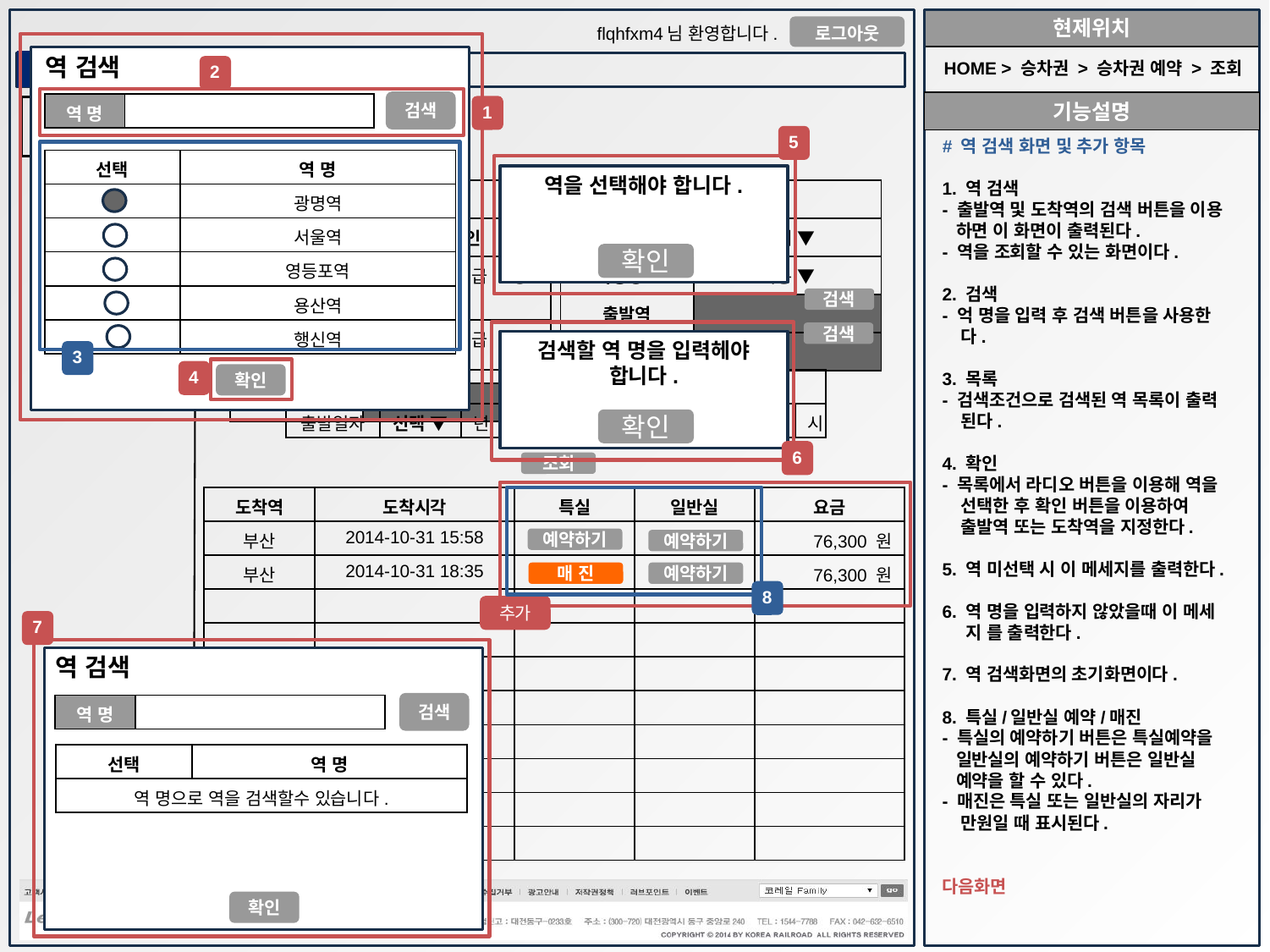

역 검색

HOME > 승차권 > 승차권 예약 > 조회
2

검색
| 역 명 |  |
| --- | --- |
1

HOME > 승차권 > 승차권 예약
승차권
5

# 역 검색 화면 및 추가 항목

1. 역 검색
- 출발역 및 도착역의 검색 버튼을 이용
  하면 이 화면이 출력된다.
- 역을 조회할 수 있는 화면이다.

2. 검색
- 억 명을 입력 후 검색 버튼을 사용한
   다.

3. 목록
- 검색조건으로 검색된 역 목록이 출력
   된다.

4. 확인
- 목록에서 라디오 버튼을 이용해 역을
   선택한 후 확인 버튼을 이용하여
   출발역 또는 도착역을 지정한다.

5. 역 미선택 시 이 메세지를 출력한다.

6. 역 명을 입력하지 않았을때 이 메세
    지 를 출력한다.

7. 역 검색화면의 초기화면이다.

8. 특실/일반실 예약/매진
- 특실의 예약하기 버튼은 특실예약을
  일반실의 예약하기 버튼은 일반실
  예약을 할 수 있다.
- 매진은 특실 또는 일반실의 자리가
   만원일 때 표시된다.

다음화면
승차권 조회

| 선택 | 역 명 |
| --- | --- |
|  | 광명역 |
|  | 서울역 |
|  | 영등포역 |
|  | 용산역 |
|  | 행신역 |

역을 선택해야 합니다.
승차권 예약
| 인원정보 |  |
| --- | --- |
| 일반 | 장애인 |
| 어른 1명 ▼ | 장애 1 - 3 급 0명 ▼ |
| 어린이 0명 ▼ | 장애 4 - 6 급 0명 ▼ |
| 경로 0명 ▼ |  |
| 운행정보 |  |
| --- | --- |
| 열차종류 | 전체 ▼ |
| 여정경로 | 직통 ▼ |
| 출발역 |  |
| 도착역 |  |

승차권 현황

확인

검색

검색

검색할 역 명을 입력헤야 합니다.
3

4

확인
| 날짜 |  |  |  |  |  |  |  |  |
| --- | --- | --- | --- | --- | --- | --- | --- | --- |
| 출발일자 | 선택 ▼ | 년 | 선택 ▼ | 월 | 선택 ▼ | 일 | 선택 ▼ | 시 |
확인
6

조회

| 도착역 | 도착시각 | 특실 | 일반실 | 요금 |
| --- | --- | --- | --- | --- |
| 부산 | 2014-10-31 15:58 |  |  | 76,300 원 |
| 부산 | 2014-10-31 18:35 |  |  | 76,300 원 |
|  |  |  |  |  |
|  |  |  |  |  |
|  |  |  |  |  |
|  |  |  |  |  |
|  |  |  |  |  |
|  |  |  |  |  |
|  |  |  |  |  |
|  |  |  |  |  |
예약하기
예약하기
매 진
예약하기
8

추가
7

역 검색

검색
| 역 명 |  |
| --- | --- |
| 선택 | 역 명 |
| --- | --- |
| 역 명으로 역을 검색할수 있습니다. |  |
확인